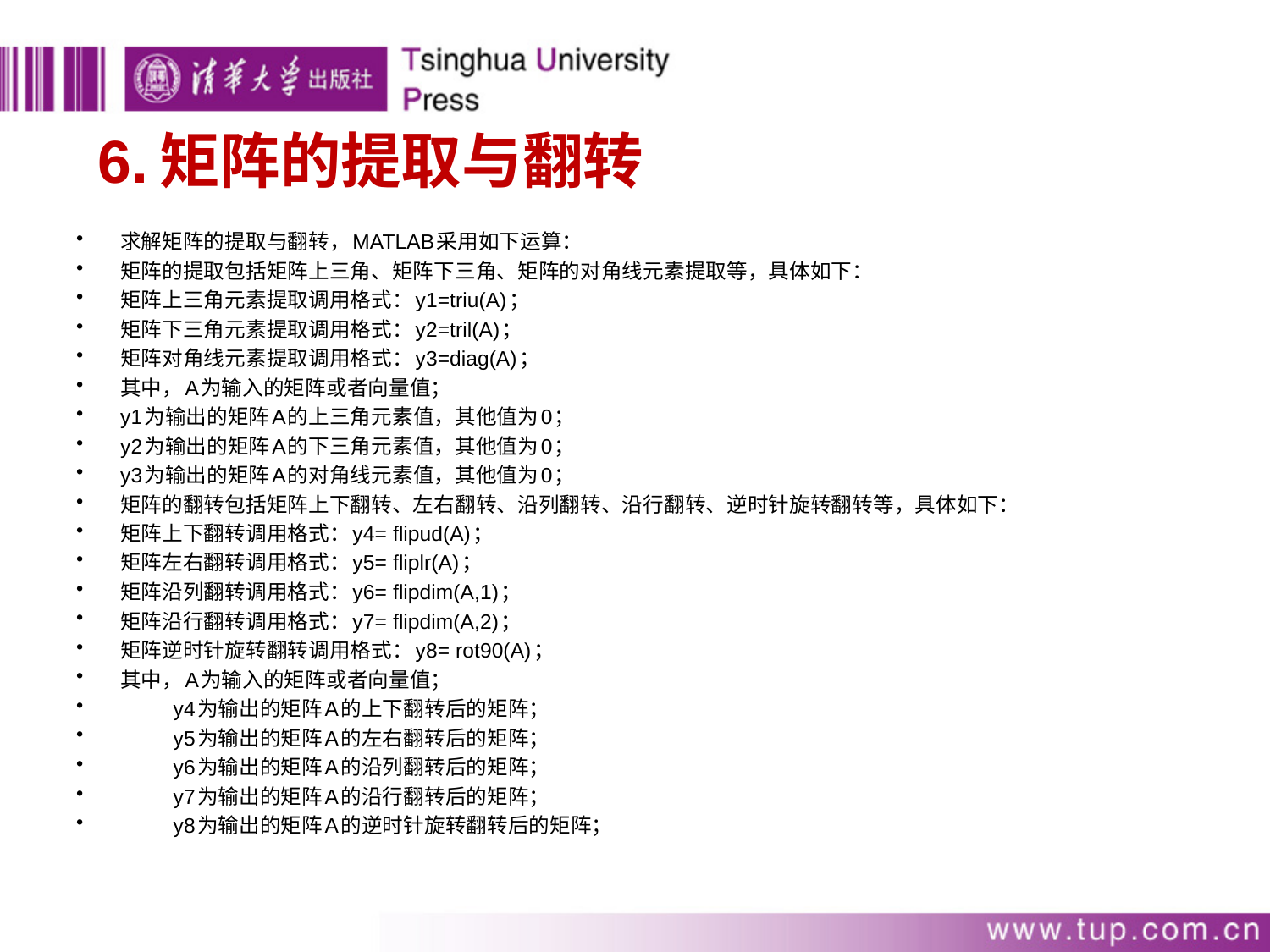

# 6.矩阵的提取与翻转
求解矩阵的提取与翻转，MATLAB采用如下运算：
矩阵的提取包括矩阵上三角、矩阵下三角、矩阵的对角线元素提取等，具体如下：
矩阵上三角元素提取调用格式：y1=triu(A)；
矩阵下三角元素提取调用格式：y2=tril(A)；
矩阵对角线元素提取调用格式：y3=diag(A)；
其中，A为输入的矩阵或者向量值；
y1为输出的矩阵A的上三角元素值，其他值为0；
y2为输出的矩阵A的下三角元素值，其他值为0；
y3为输出的矩阵A的对角线元素值，其他值为0；
矩阵的翻转包括矩阵上下翻转、左右翻转、沿列翻转、沿行翻转、逆时针旋转翻转等，具体如下：
矩阵上下翻转调用格式：y4= flipud(A)；
矩阵左右翻转调用格式：y5= fliplr(A)；
矩阵沿列翻转调用格式：y6= flipdim(A,1)；
矩阵沿行翻转调用格式：y7= flipdim(A,2)；
矩阵逆时针旋转翻转调用格式：y8= rot90(A)；
其中，A为输入的矩阵或者向量值；
	 y4为输出的矩阵A的上下翻转后的矩阵；
	 y5为输出的矩阵A的左右翻转后的矩阵；
	 y6为输出的矩阵A的沿列翻转后的矩阵；
	 y7为输出的矩阵A的沿行翻转后的矩阵；
	 y8为输出的矩阵A的逆时针旋转翻转后的矩阵；